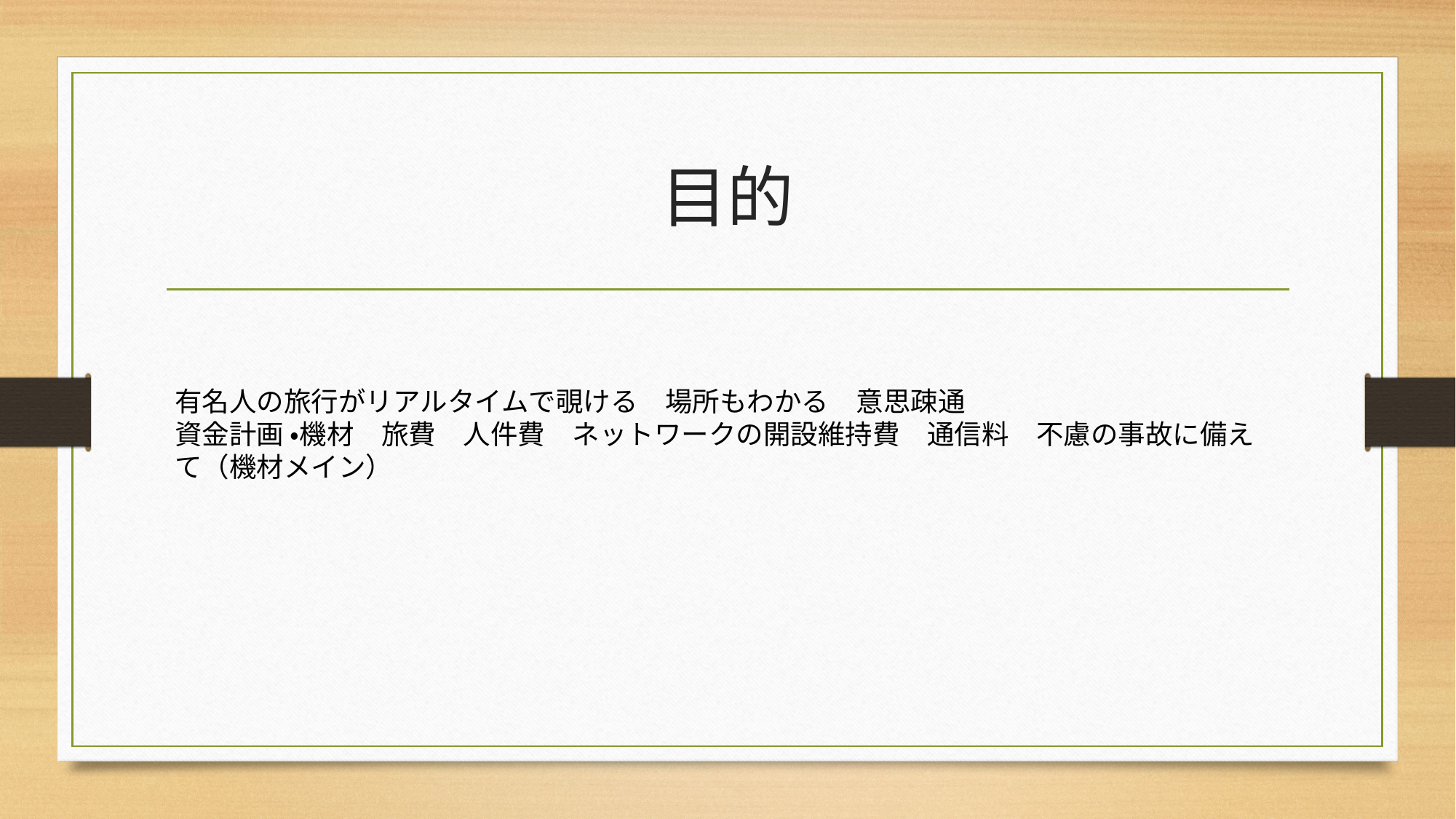

# 目的
有名人の旅行がリアルタイムで覗ける　場所もわかる　意思疎通
資金計画 ・機材　旅費　人件費　ネットワークの開設維持費　通信料　不慮の事故に備えて（機材メイン）